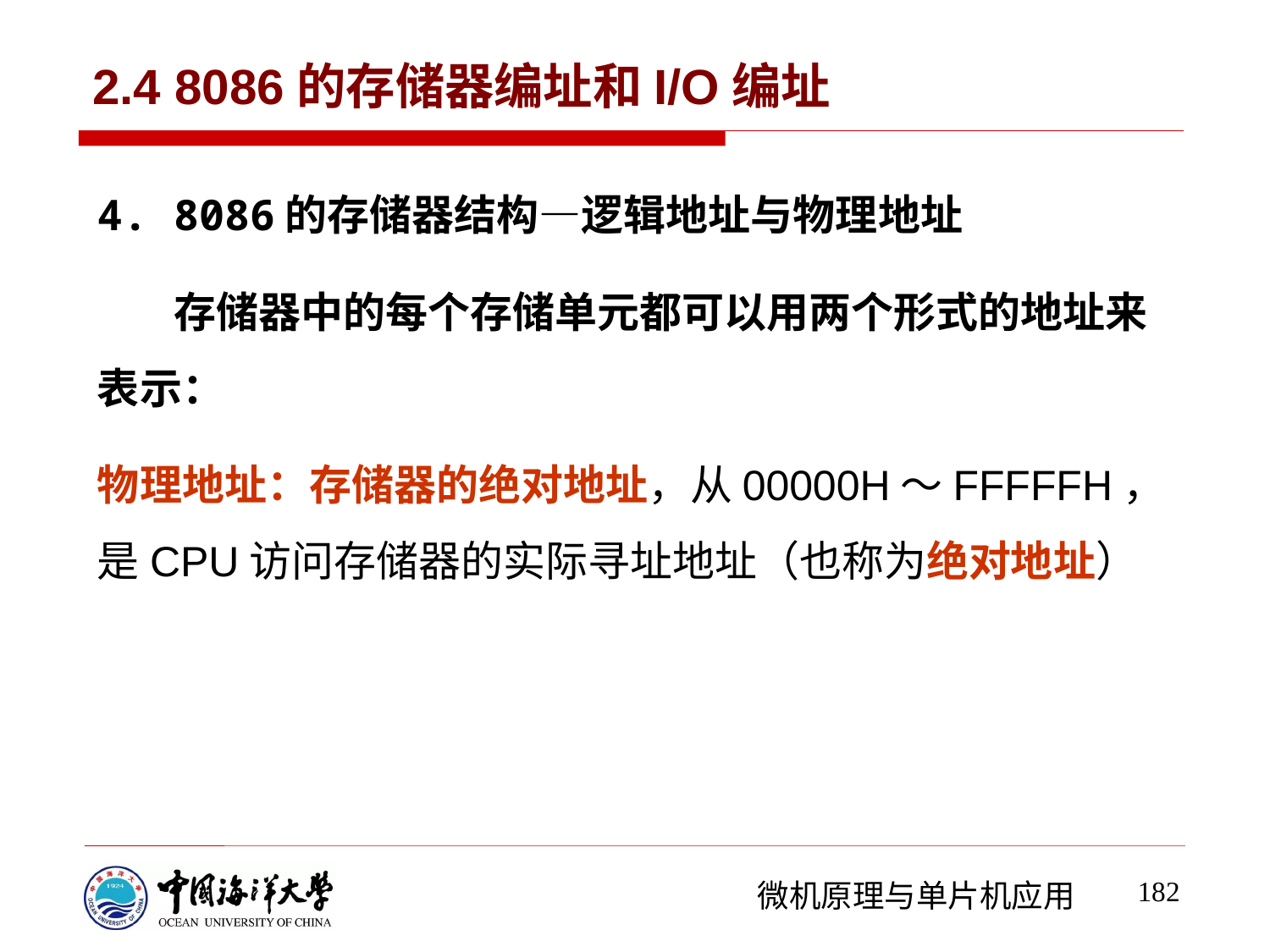

# 2.4 8086的存储器编址和I/O编址
4. 8086的存储器结构—逻辑地址与物理地址
       存储器中的每个存储单元都可以用两个形式的地址来表示：
物理地址：存储器的绝对地址，从00000H～FFFFFH，是CPU访问存储器的实际寻址地址（也称为绝对地址）
182